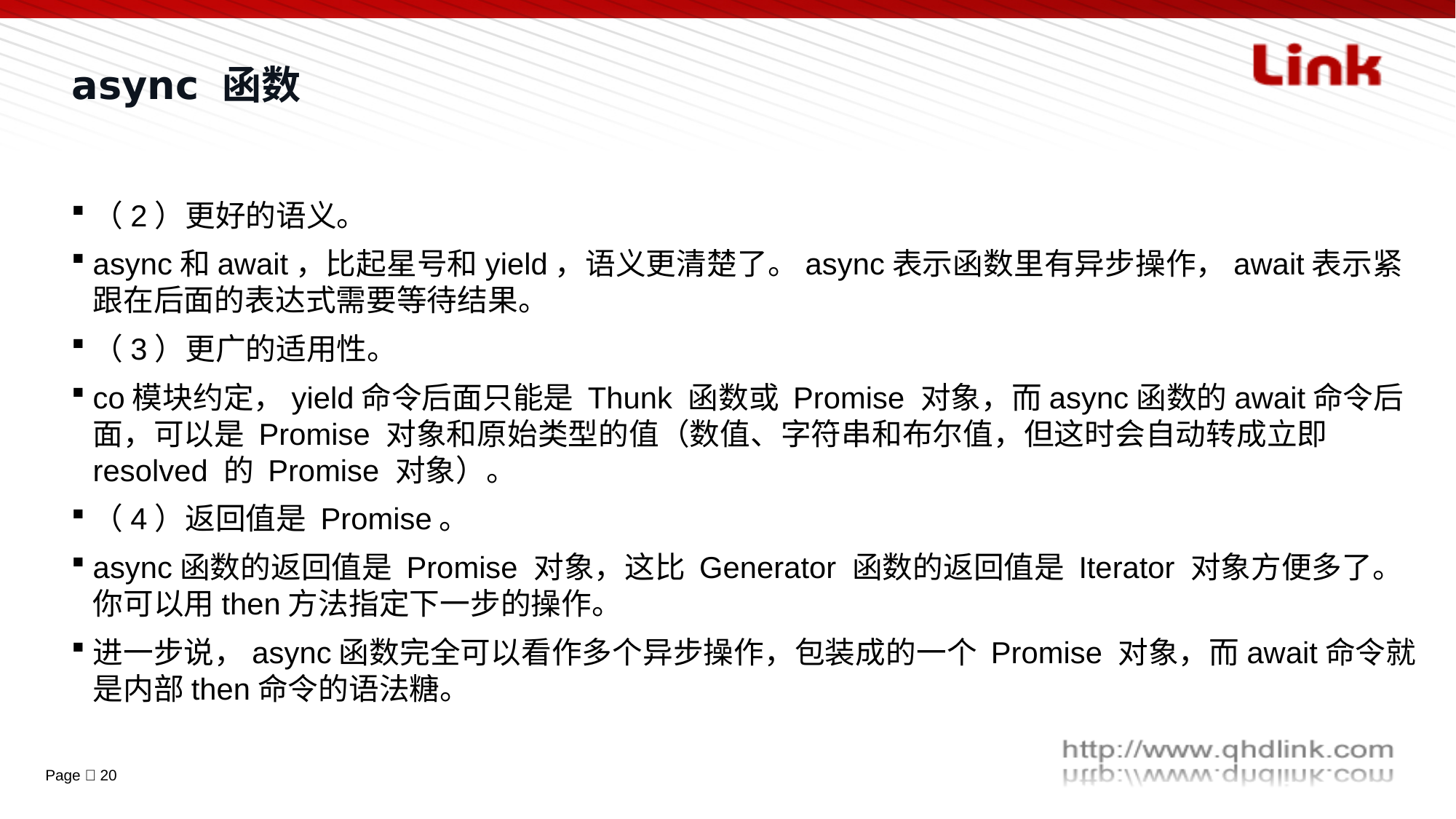

# async 函数
（2）更好的语义。
async和await，比起星号和yield，语义更清楚了。async表示函数里有异步操作，await表示紧跟在后面的表达式需要等待结果。
（3）更广的适用性。
co模块约定，yield命令后面只能是 Thunk 函数或 Promise 对象，而async函数的await命令后面，可以是 Promise 对象和原始类型的值（数值、字符串和布尔值，但这时会自动转成立即 resolved 的 Promise 对象）。
（4）返回值是 Promise。
async函数的返回值是 Promise 对象，这比 Generator 函数的返回值是 Iterator 对象方便多了。你可以用then方法指定下一步的操作。
进一步说，async函数完全可以看作多个异步操作，包装成的一个 Promise 对象，而await命令就是内部then命令的语法糖。